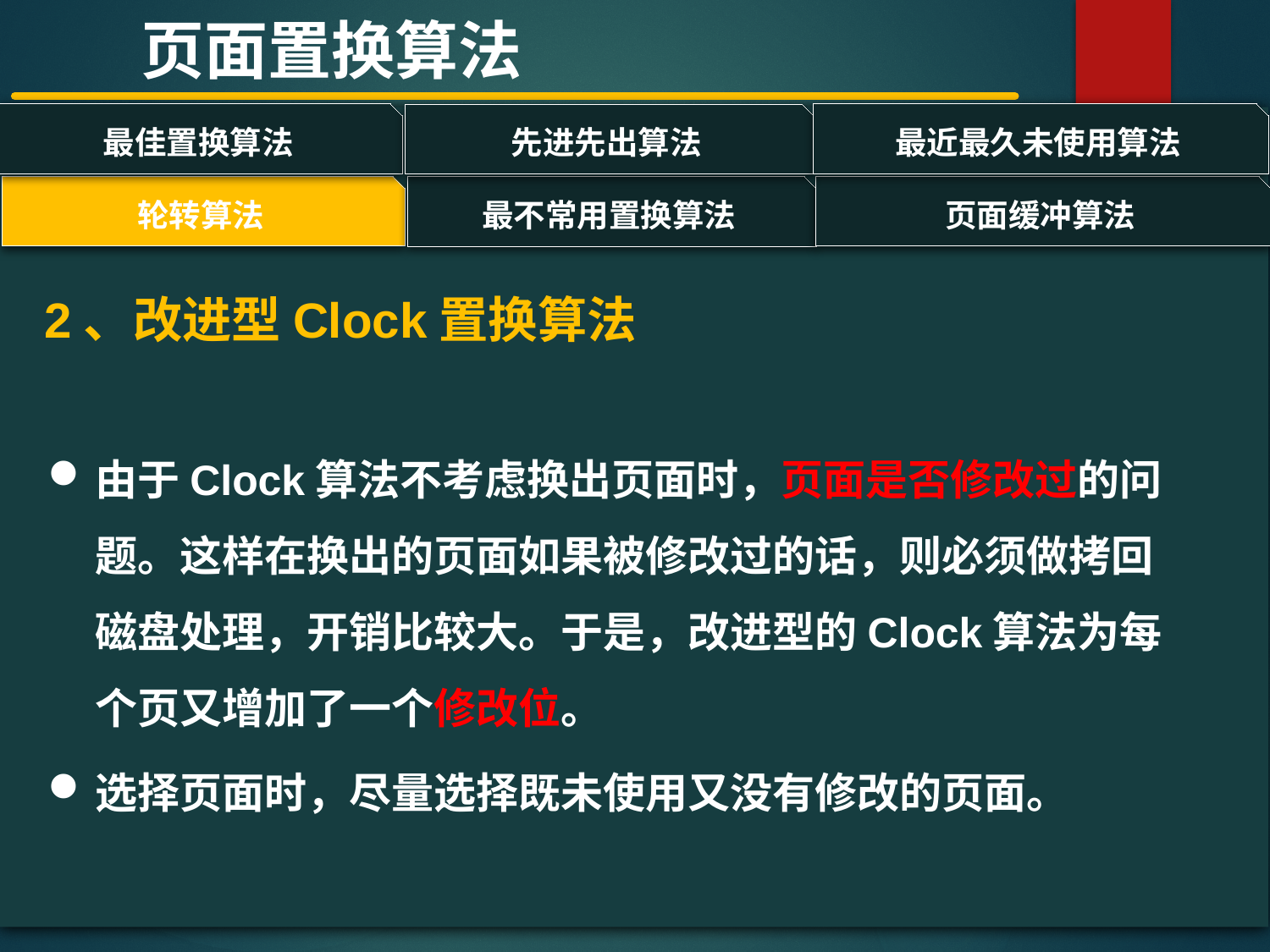

页面置换算法
最佳置换算法
最近最久未使用算法
先进先出算法
轮转算法
页面缓冲算法
最不常用置换算法
#
2、改进型Clock置换算法
由于Clock算法不考虑换出页面时，页面是否修改过的问题。这样在换出的页面如果被修改过的话，则必须做拷回磁盘处理，开销比较大。于是，改进型的Clock算法为每个页又增加了一个修改位。
选择页面时，尽量选择既未使用又没有修改的页面。